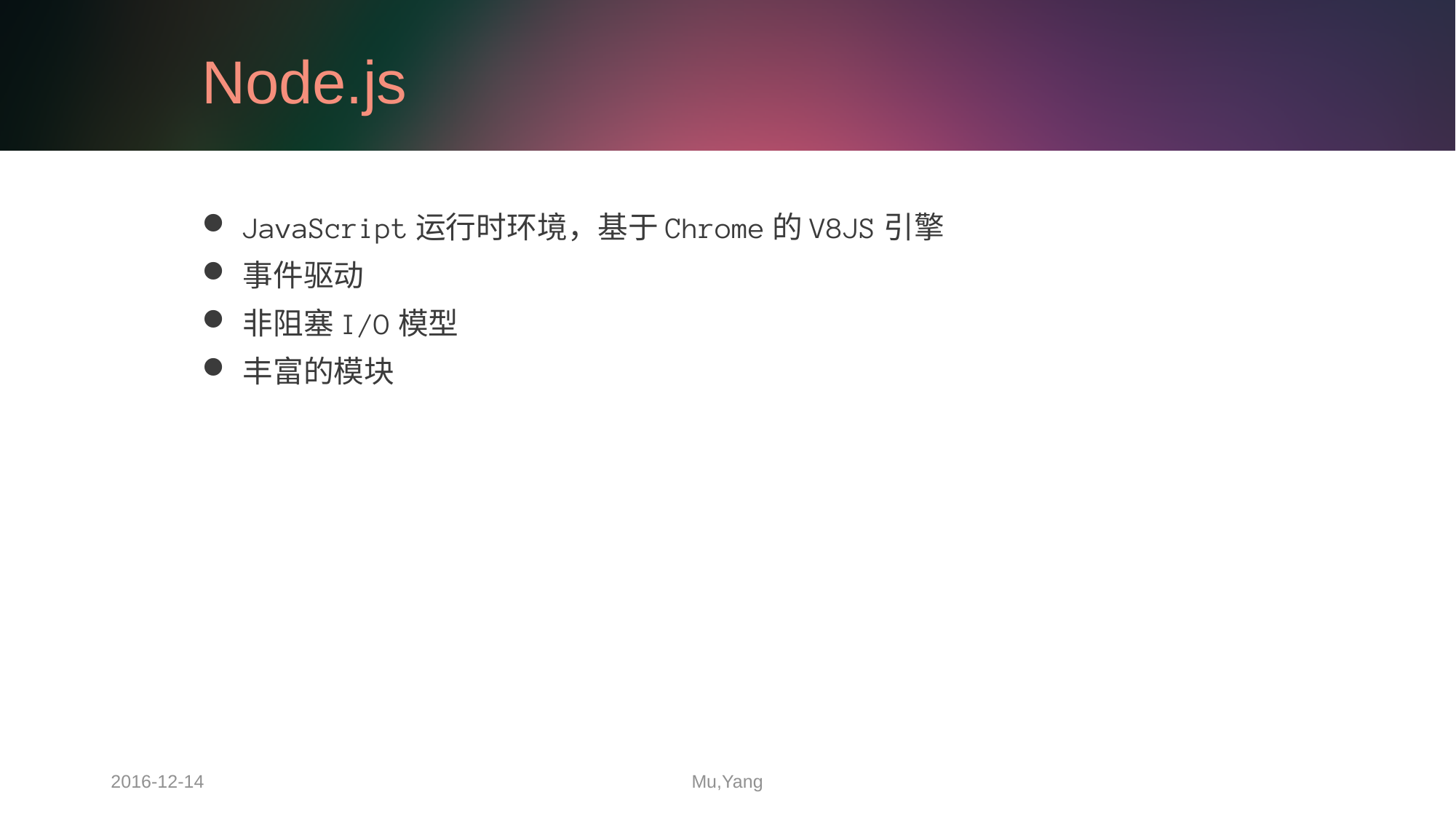

# Node.js
JavaScript运行时环境，基于Chrome的V8JS引擎
事件驱动
非阻塞I/O模型
丰富的模块
2016-12-14
Mu,Yang
139